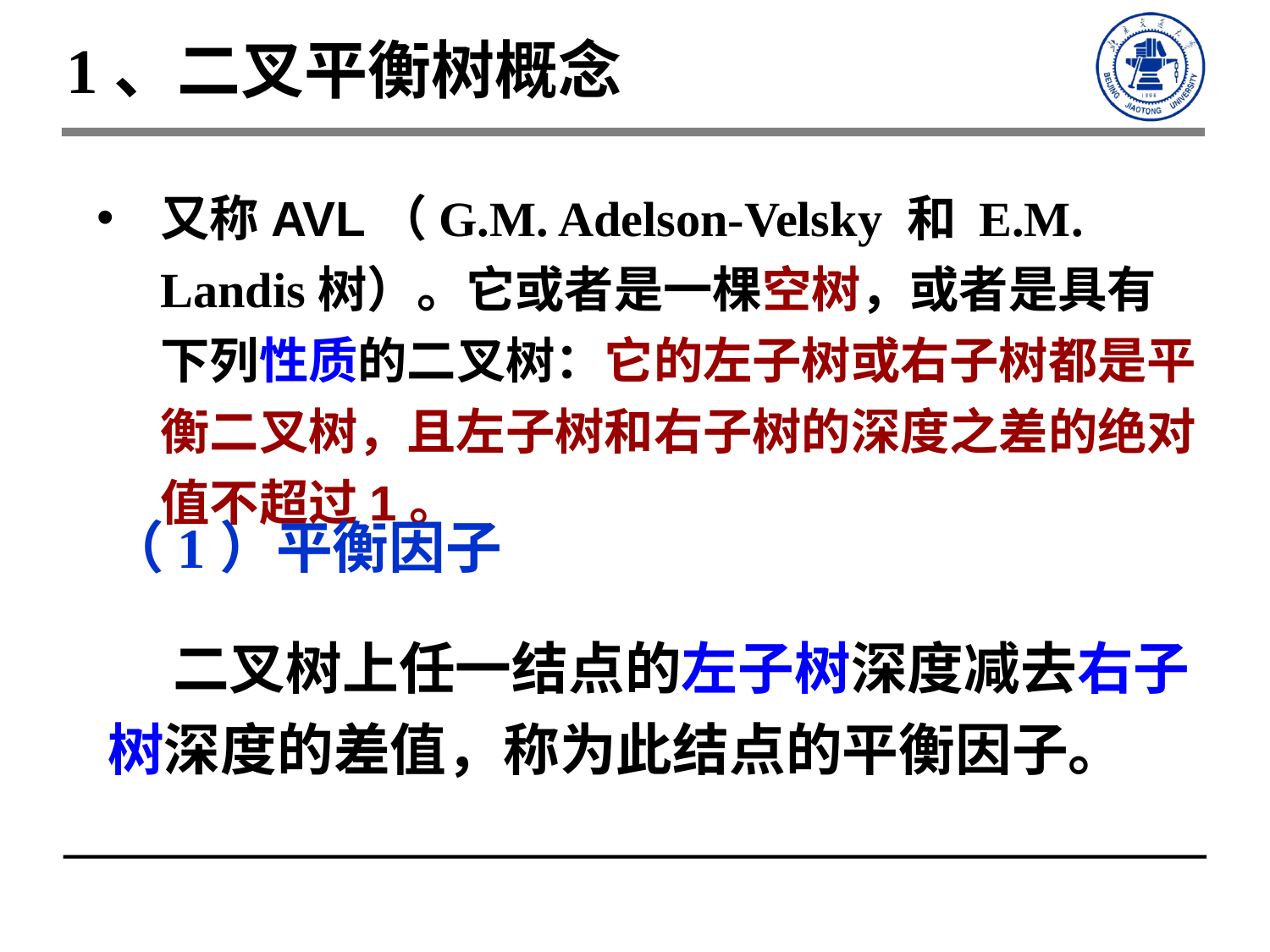

1、二叉平衡树概念
又称AVL（G.M. Adelson-Velsky 和 E.M. Landis树）。它或者是一棵空树，或者是具有下列性质的二叉树：它的左子树或右子树都是平衡二叉树，且左子树和右子树的深度之差的绝对值不超过1。
（1）平衡因子
    二叉树上任一结点的左子树深度减去右子树深度的差值，称为此结点的平衡因子。